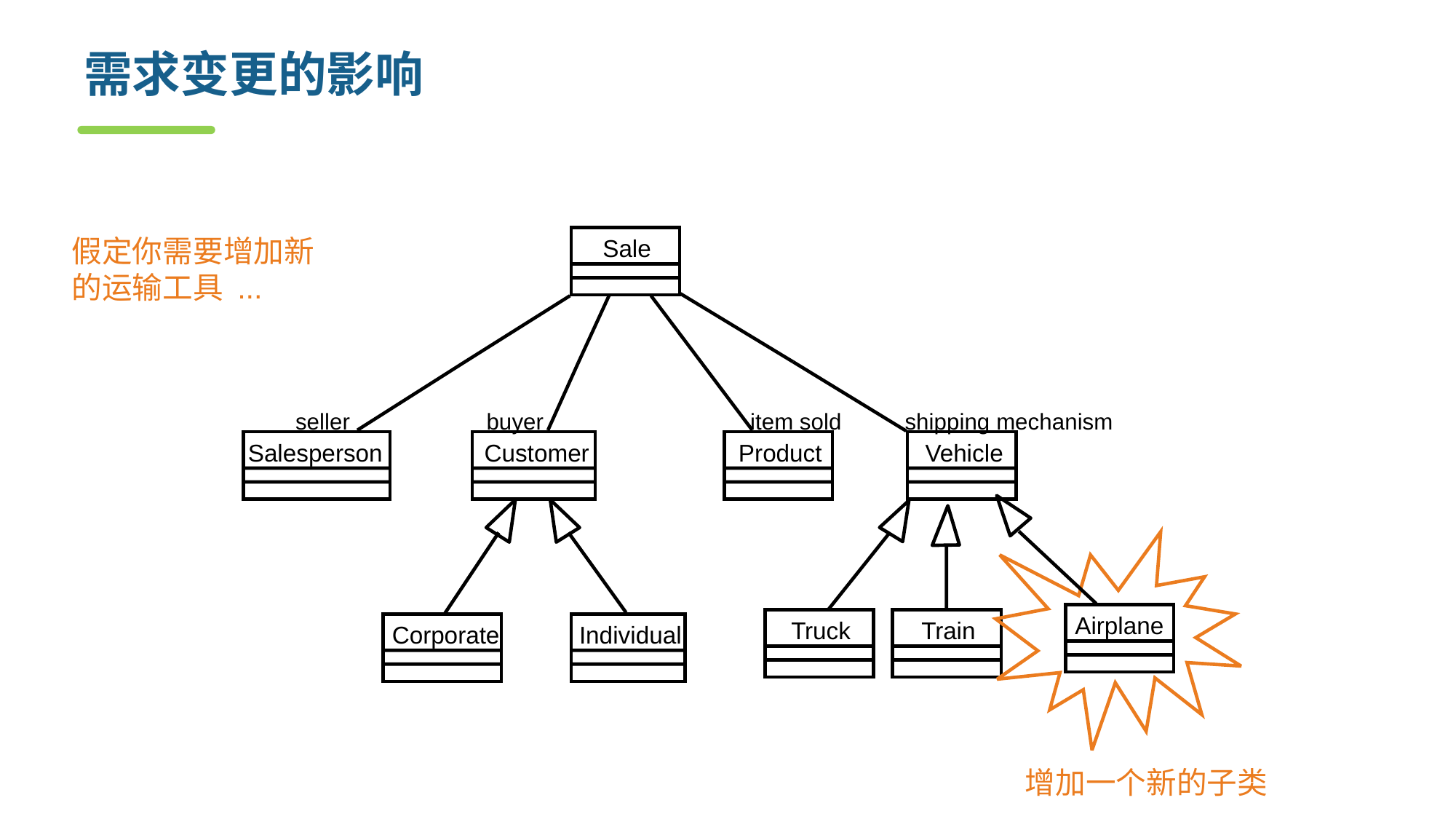

# 需求变更的影响

假定你需要增加新的运输工具 ...
Sale

seller
buyer
item sold
shipping mechanism

Salesperson
Customer
Product
Vehicle

Airplane

Truck

Train

Corporate
Individual
增加一个新的子类
23